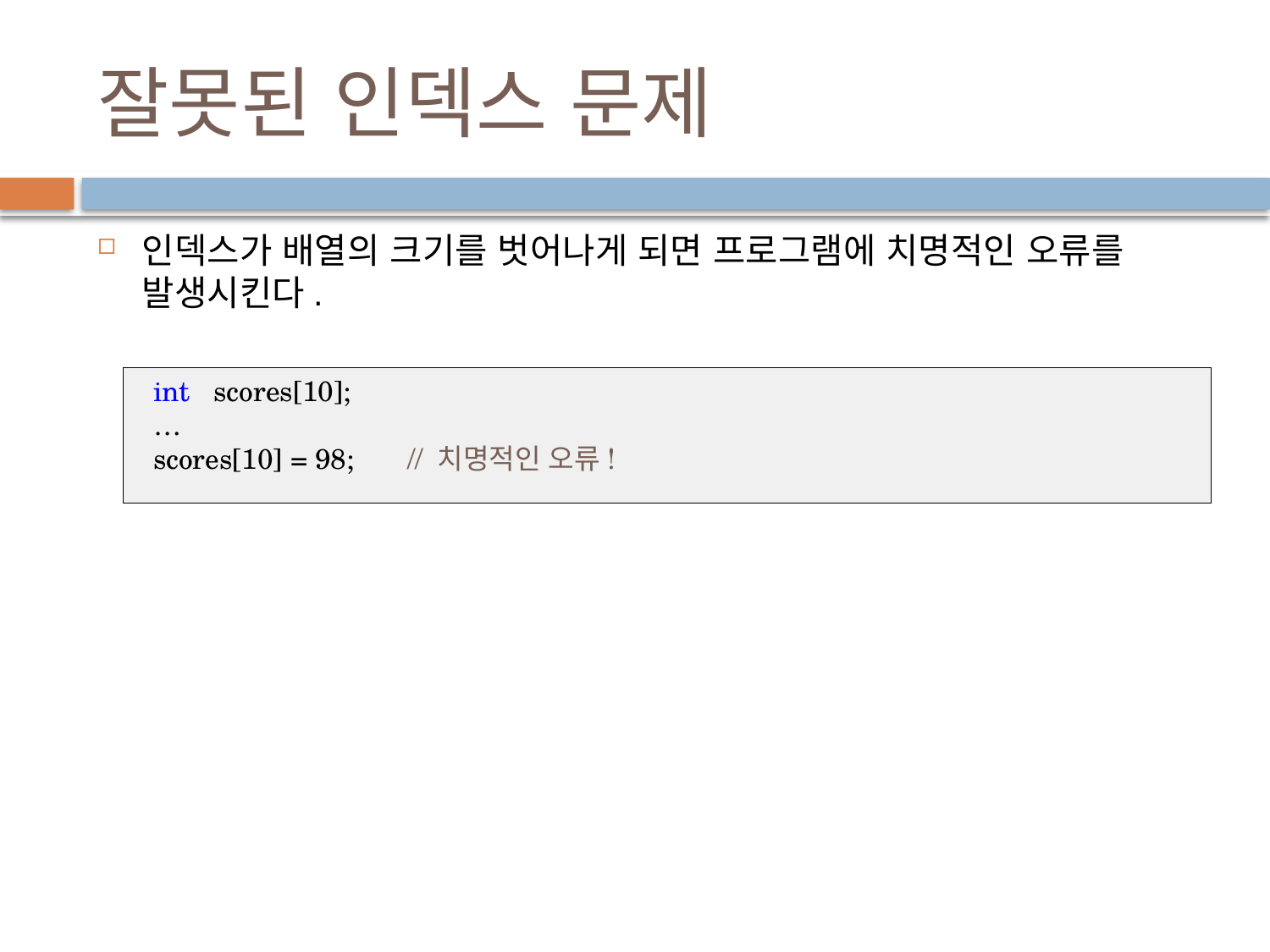

# 잘못된 인덱스 문제
인덱스가 배열의 크기를 벗어나게 되면 프로그램에 치명적인 오류를 발생시킨다.

int   scores[10];
…
scores[10] = 98;	// 치명적인 오류!